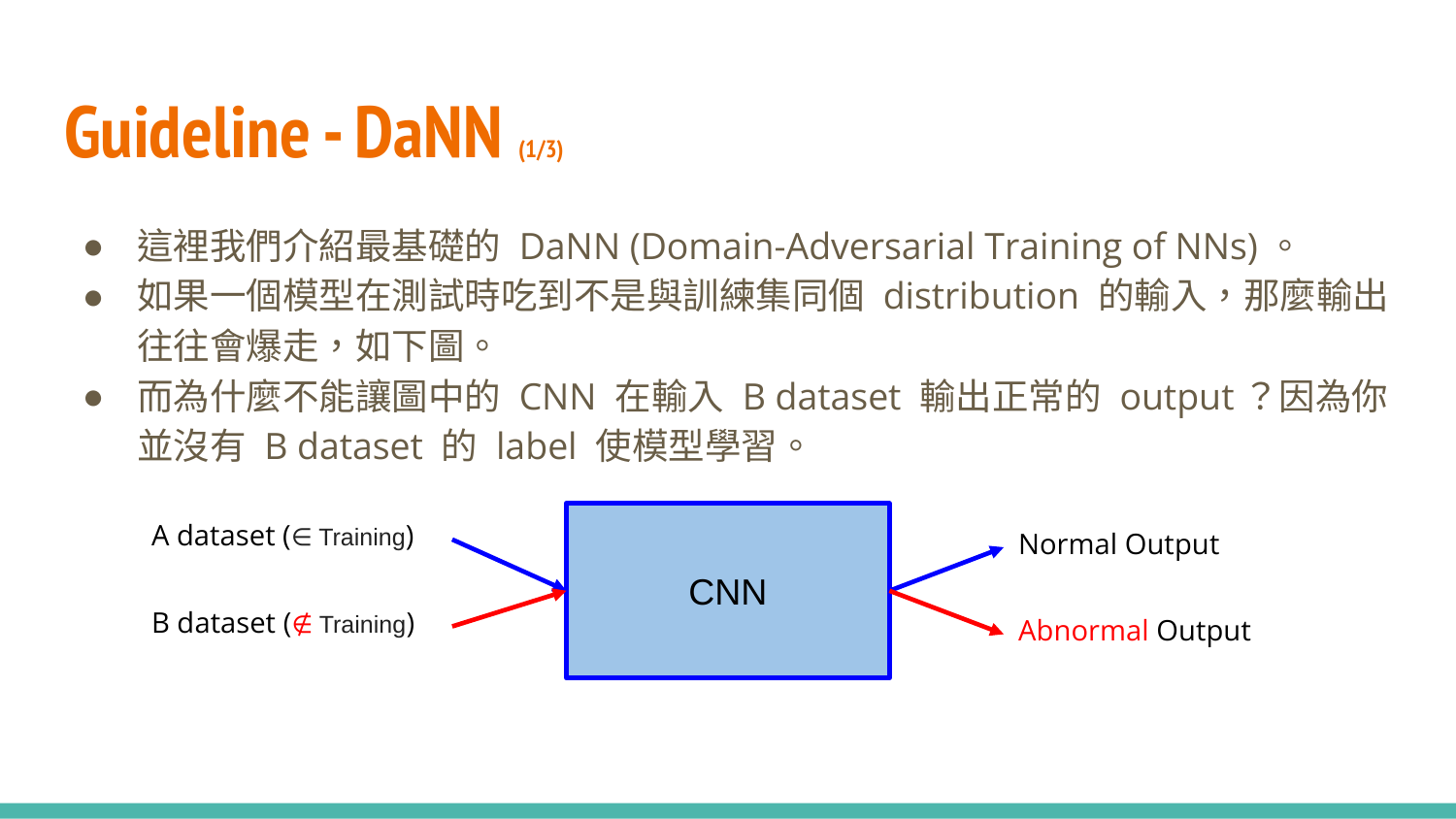

# Guideline - DaNN (1/3)
這裡我們介紹最基礎的 DaNN (Domain-Adversarial Training of NNs)。
如果一個模型在測試時吃到不是與訓練集同個 distribution 的輸入，那麼輸出往往會爆走，如下圖。
而為什麼不能讓圖中的 CNN 在輸入 B dataset 輸出正常的 output？因為你並沒有 B dataset 的 label 使模型學習。
A dataset (∈ Training)
CNN
Normal Output
B dataset (∉ Training)
Abnormal Output